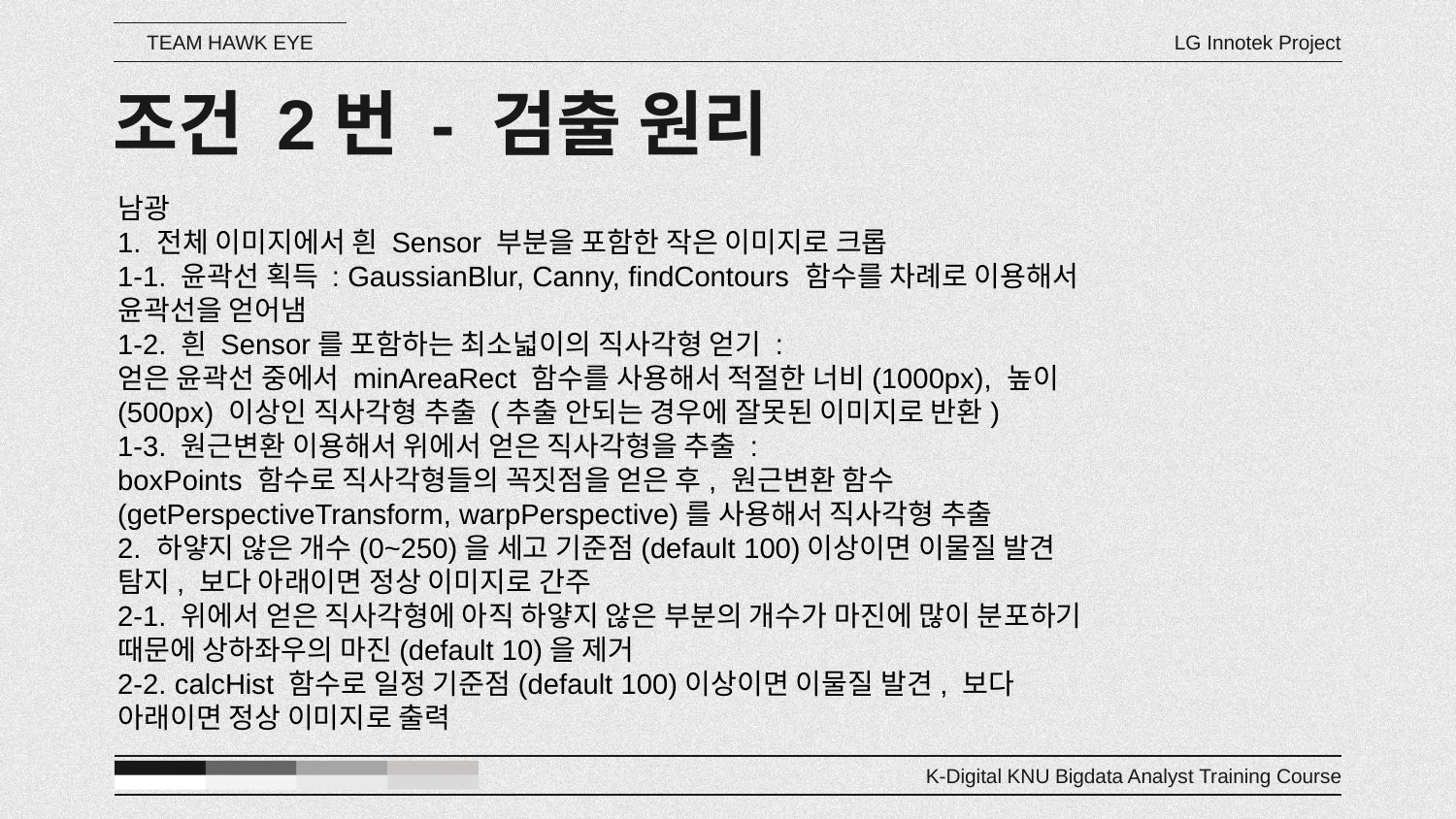

TEAM HAWK EYE
LG Innotek Project
조건 2번 - 검출 원리
남광
1. 전체 이미지에서 흰 Sensor 부분을 포함한 작은 이미지로 크롭
1-1. 윤곽선 획득 : GaussianBlur, Canny, findContours 함수를 차례로 이용해서 윤곽선을 얻어냄
1-2. 흰 Sensor를 포함하는 최소넓이의 직사각형 얻기 :
얻은 윤곽선 중에서 minAreaRect 함수를 사용해서 적절한 너비(1000px), 높이(500px) 이상인 직사각형 추출 (추출 안되는 경우에 잘못된 이미지로 반환)
1-3. 원근변환 이용해서 위에서 얻은 직사각형을 추출 :
boxPoints 함수로 직사각형들의 꼭짓점을 얻은 후, 원근변환 함수(getPerspectiveTransform, warpPerspective)를 사용해서 직사각형 추출
2. 하얗지 않은 개수(0~250)을 세고 기준점(default 100)이상이면 이물질 발견 탐지, 보다 아래이면 정상 이미지로 간주
2-1. 위에서 얻은 직사각형에 아직 하얗지 않은 부분의 개수가 마진에 많이 분포하기 때문에 상하좌우의 마진(default 10)을 제거
2-2. calcHist 함수로 일정 기준점(default 100)이상이면 이물질 발견, 보다 아래이면 정상 이미지로 출력

K-Digital KNU Bigdata Analyst Training Course